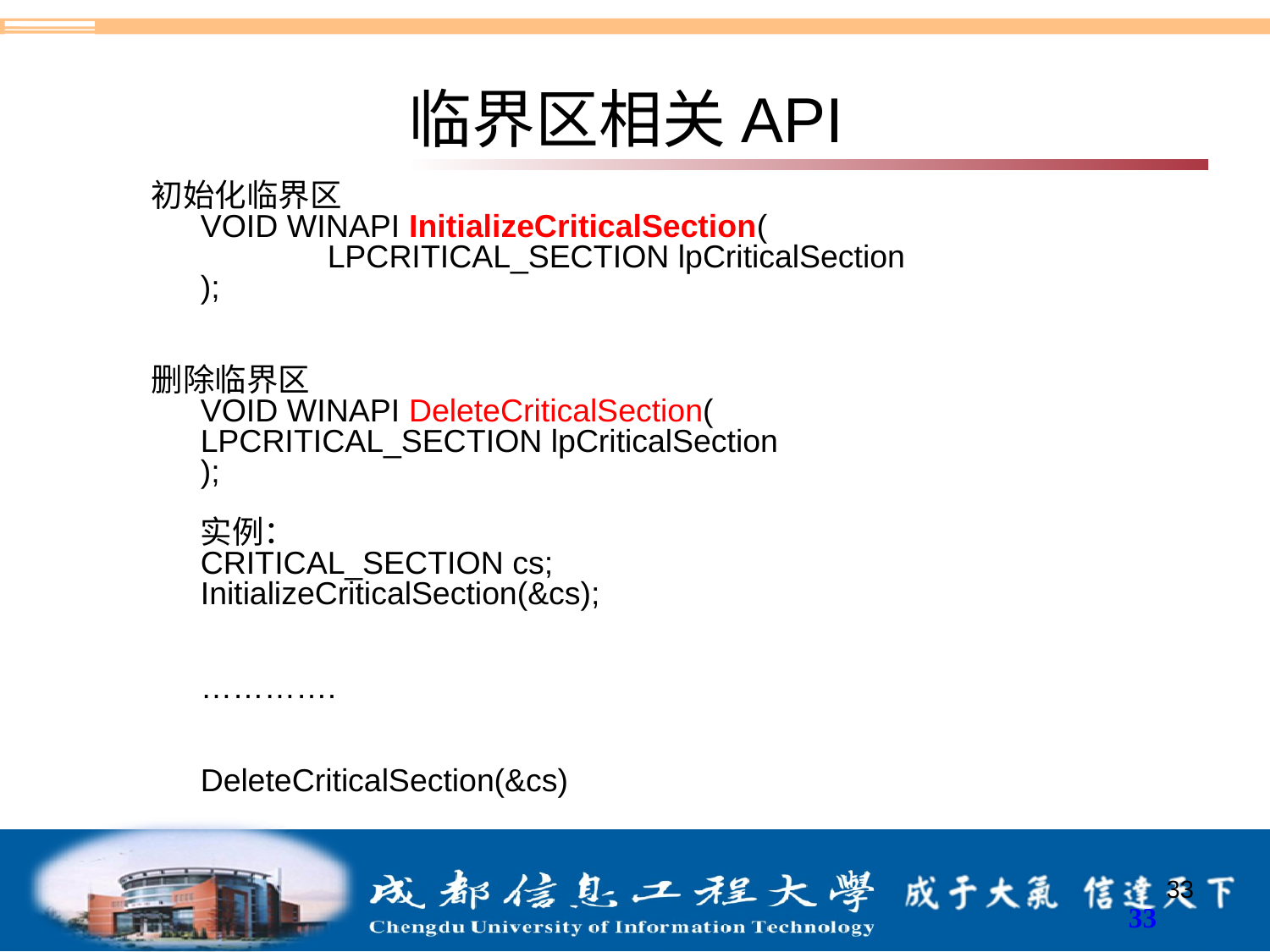

# 临界区相关API
初始化临界区
VOID WINAPI InitializeCriticalSection(
	LPCRITICAL_SECTION lpCriticalSection
);

删除临界区
VOID WINAPI DeleteCriticalSection(
LPCRITICAL_SECTION lpCriticalSection
);

实例：
CRITICAL_SECTION cs;
InitializeCriticalSection(&cs);

………….

DeleteCriticalSection(&cs)